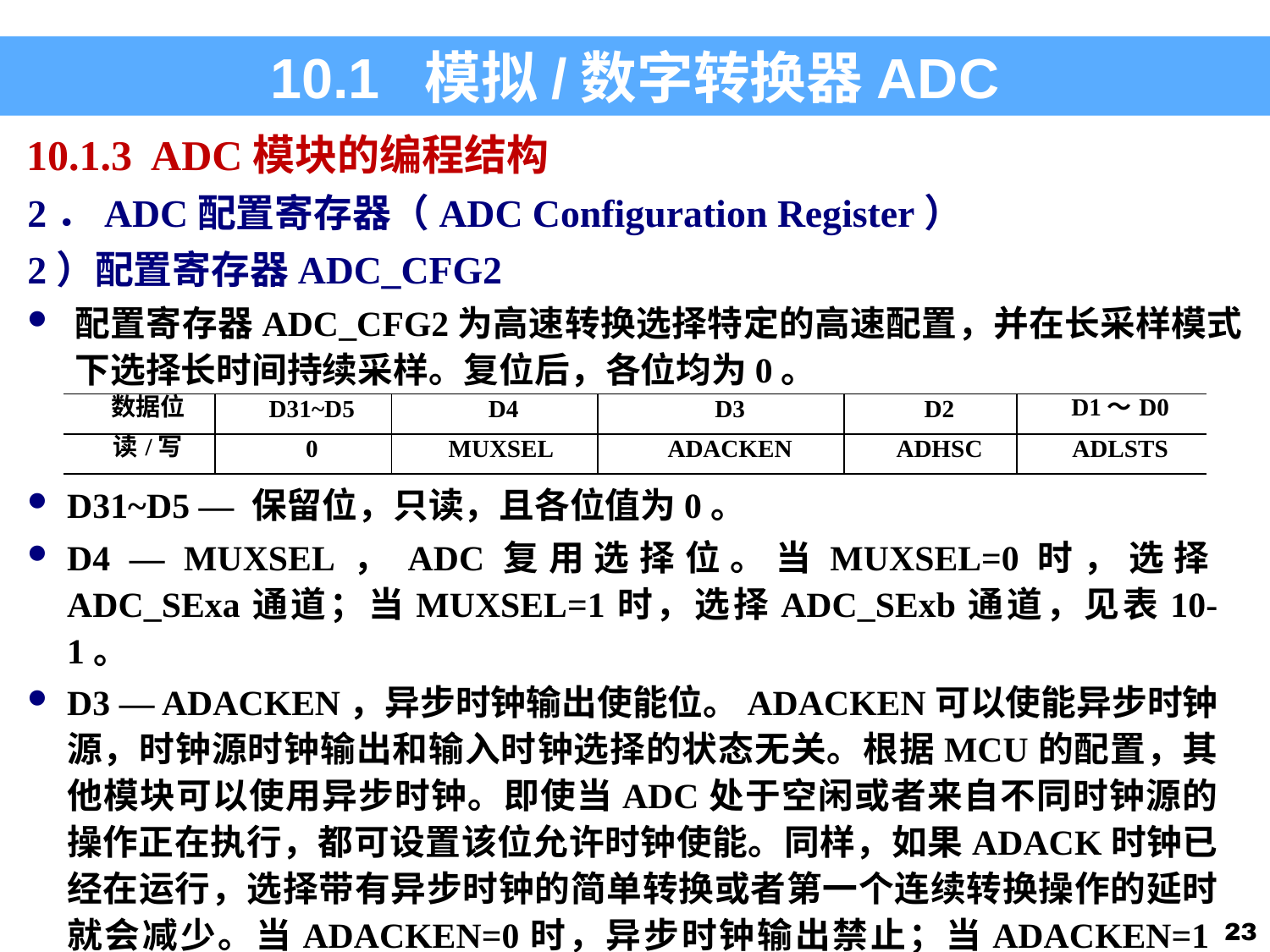

10.1  模拟/数字转换器ADC
10.1.3  ADC模块的编程结构
2．ADC配置寄存器（ADC Configuration Register）
2）配置寄存器ADC_CFG2
配置寄存器ADC_CFG2为高速转换选择特定的高速配置，并在长采样模式下选择长时间持续采样。复位后，各位均为0。
| 数据位 | D31~D5 | D4 | D3 | D2 | D1～D0 |
| --- | --- | --- | --- | --- | --- |
| 读/写 | 0 | MUXSEL | ADACKEN | ADHSC | ADLSTS |
D31~D5 — 保留位，只读，且各位值为0。
D4 — MUXSEL，ADC复用选择位。当MUXSEL=0时，选择ADC_SExa通道；当MUXSEL=1时，选择ADC_SExb通道，见表10-1。
D3 — ADACKEN，异步时钟输出使能位。ADACKEN可以使能异步时钟源，时钟源时钟输出和输入时钟选择的状态无关。根据MCU的配置，其他模块可以使用异步时钟。即使当ADC处于空闲或者来自不同时钟源的操作正在执行，都可设置该位允许时钟使能。同样，如果ADACK时钟已经在运行，选择带有异步时钟的简单转换或者第一个连续转换操作的延时就会减少。当ADACKEN=0时，异步时钟输出禁止；当ADACKEN=1时，不管ADC的状态是什么，异步时钟和输出时钟都有效。
23